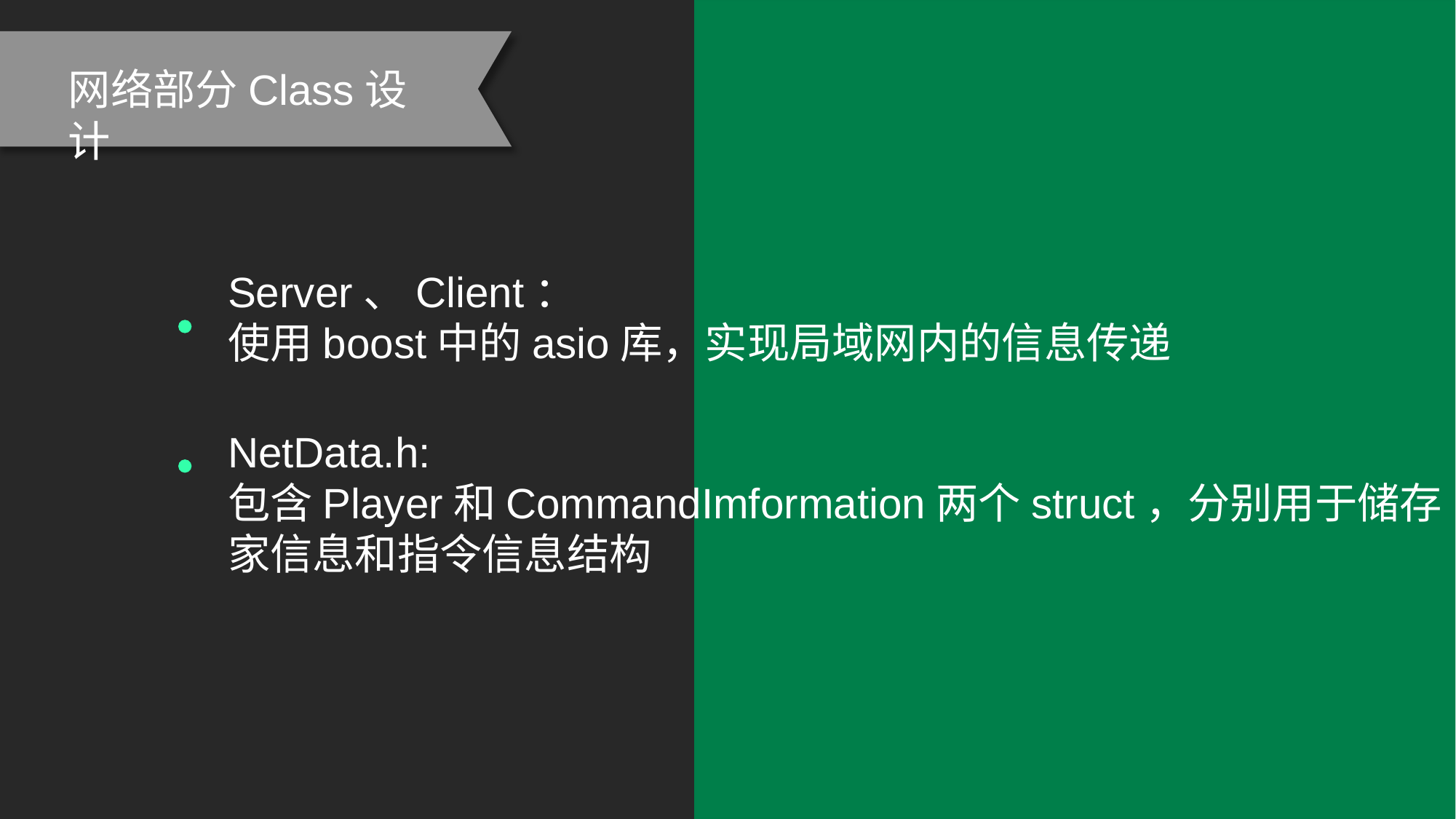

网络部分Class设计
Server、Client：
使用boost中的asio库，实现局域网内的信息传递

NetData.h:
包含Player和CommandImformation两个struct，分别用于储存  玩家信息和指令信息结构